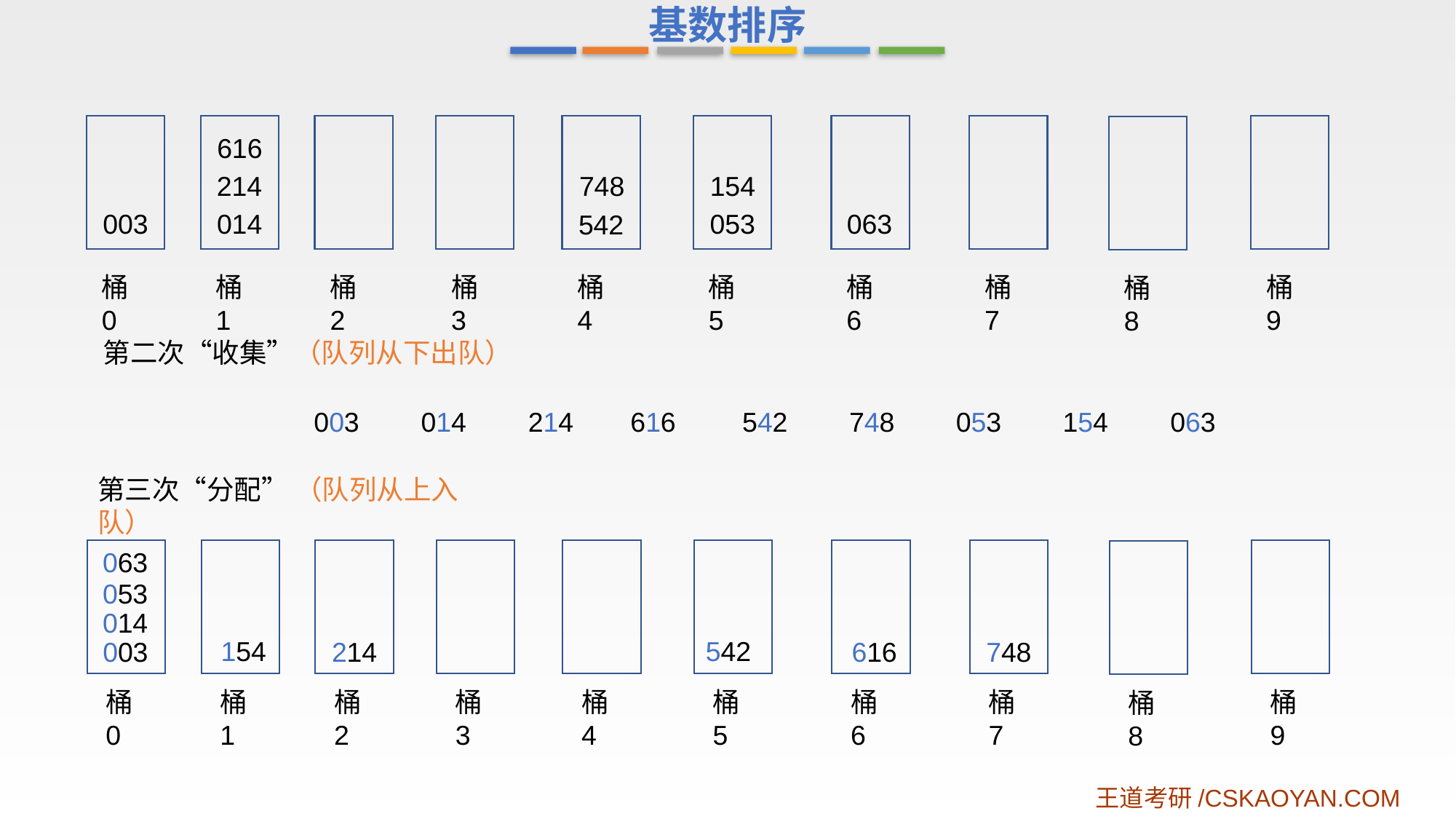

基数排序

616
214
748
154
003
014
053
063
542
桶0
桶1
桶2
桶3
桶4
桶5
桶6
桶7
桶9
桶8
第二次“收集”（队列从下出队）
003
014
214
616
542
748
053
154
063
第三次“分配” （队列从上入队）

063

053
014
154
542
003
214
616
748
桶0
桶1
桶2
桶3
桶4
桶5
桶6
桶7
桶9
桶8
王道考研/CSKAOYAN.COM